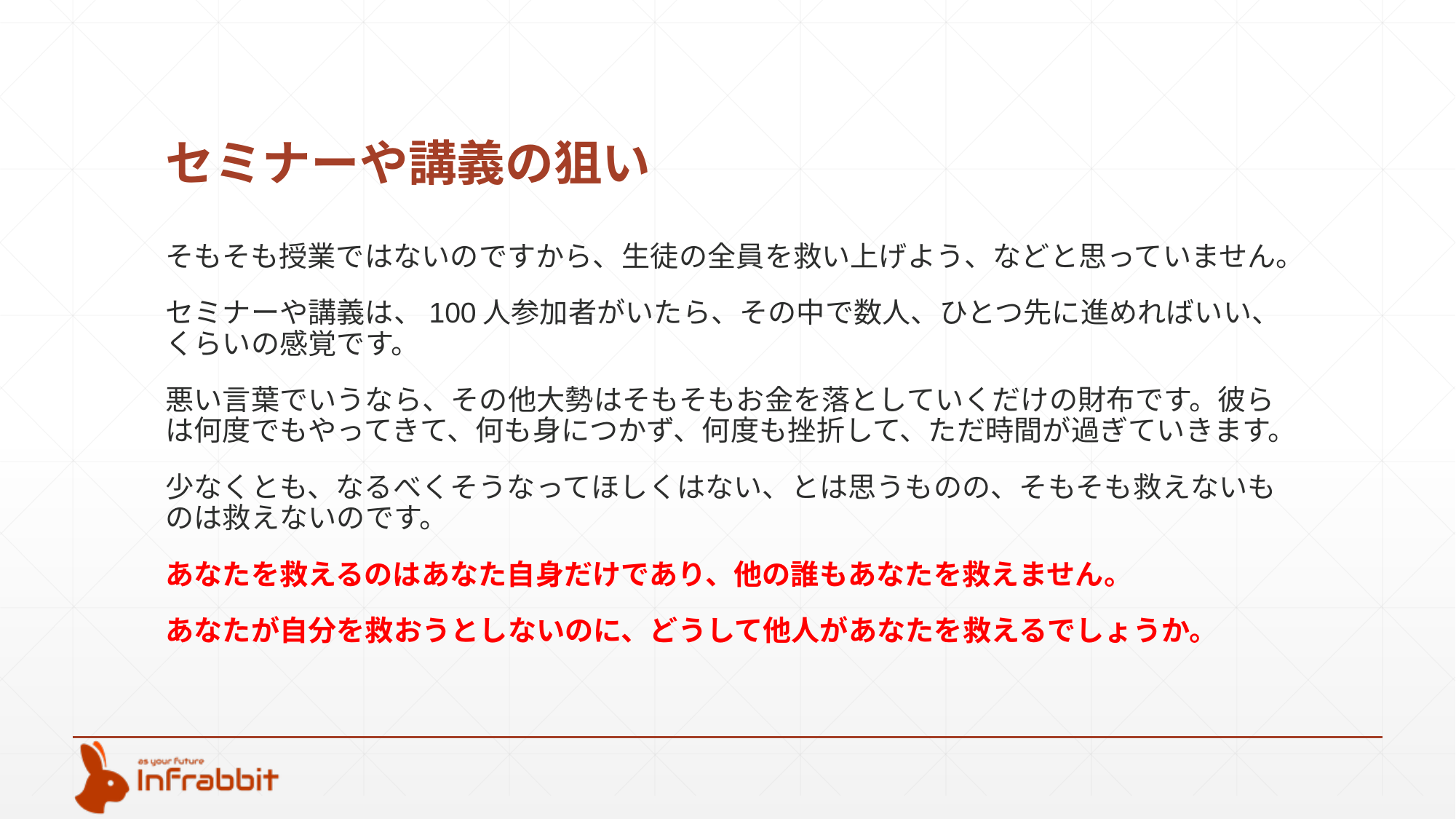

# セミナーや講義の狙い
そもそも授業ではないのですから、生徒の全員を救い上げよう、などと思っていません。
セミナーや講義は、100人参加者がいたら、その中で数人、ひとつ先に進めればいい、くらいの感覚です。
悪い言葉でいうなら、その他大勢はそもそもお金を落としていくだけの財布です。彼らは何度でもやってきて、何も身につかず、何度も挫折して、ただ時間が過ぎていきます。
少なくとも、なるべくそうなってほしくはない、とは思うものの、そもそも救えないものは救えないのです。
あなたを救えるのはあなた自身だけであり、他の誰もあなたを救えません。
あなたが自分を救おうとしないのに、どうして他人があなたを救えるでしょうか。